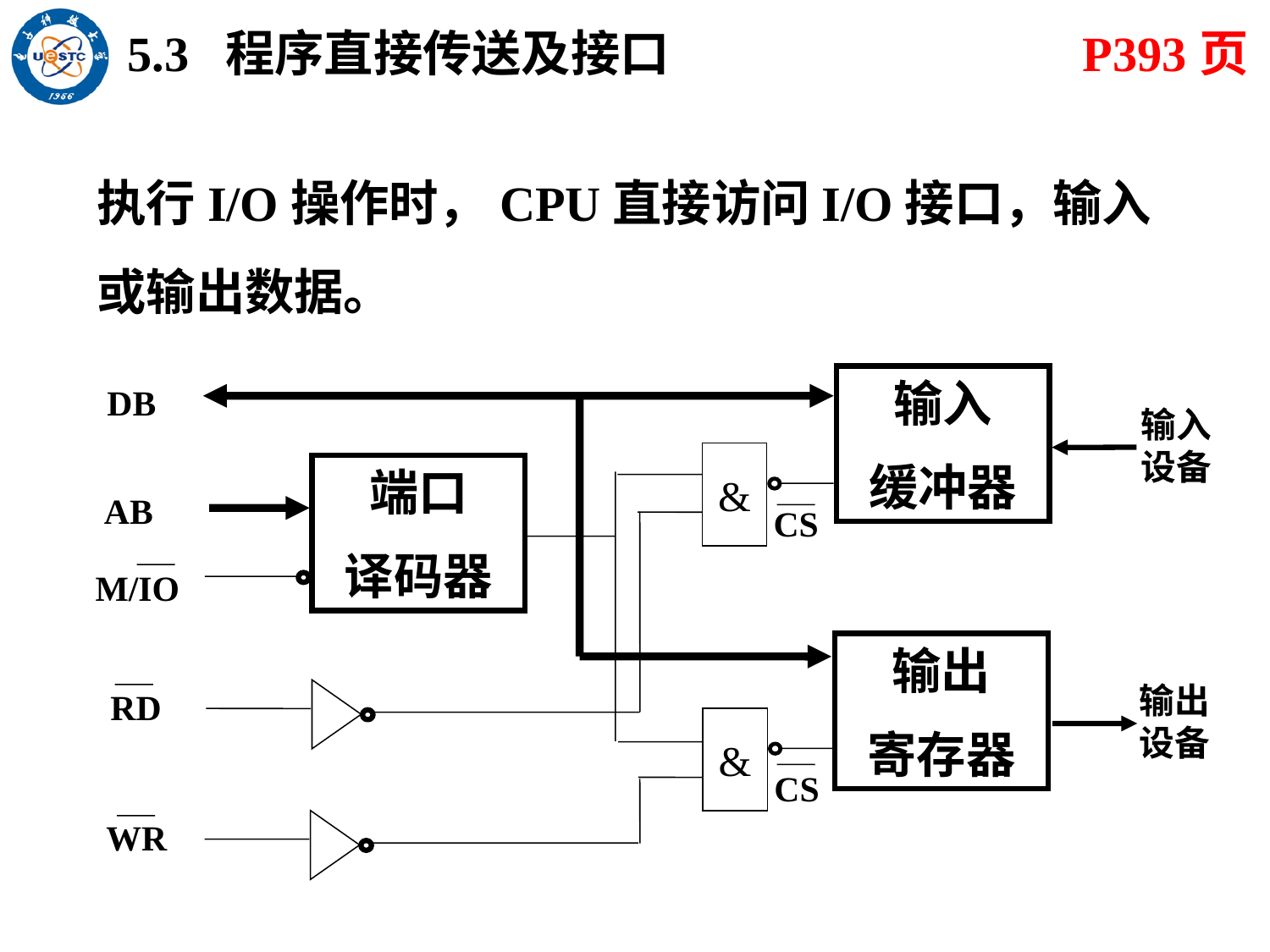

5.3  程序直接传送及接口
P393页
执行I/O操作时，CPU直接访问I/O接口，输入或输出数据。
输入
缓冲器
DB

输入设备
&

端口
译码器

AB

CS

M/IO

输出
寄存器

输出设备
RD

&

CS

WR